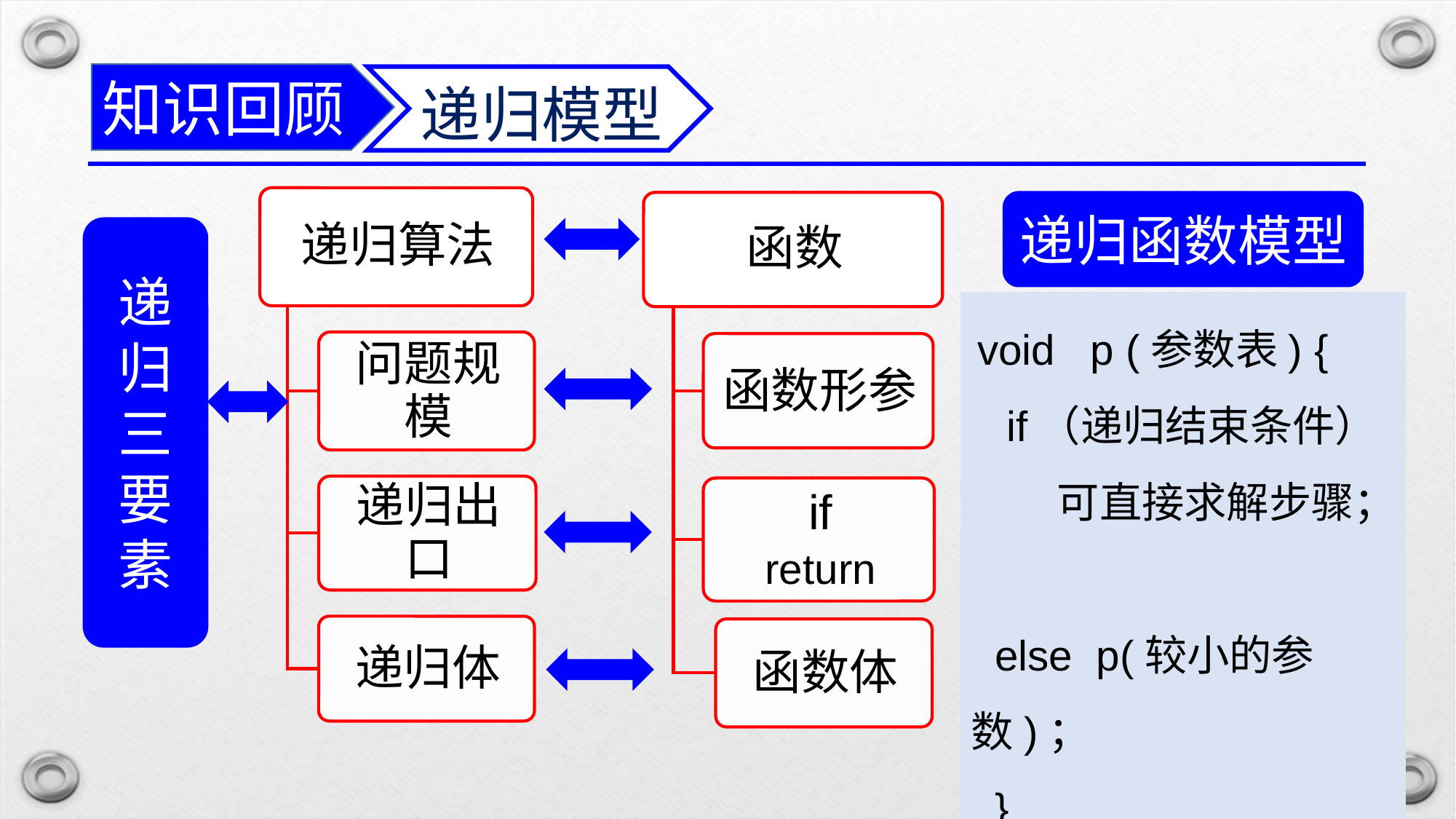

递归模型

知识回顾
递归算法
问题规模
递归出口
递归体
函数
函数形参
if
return
函数体
递归函数模型
递归三要素

 void   p (参数表) {
   if（递归结束条件）
        可直接求解步骤；
  else  p(较小的参数)；
  }